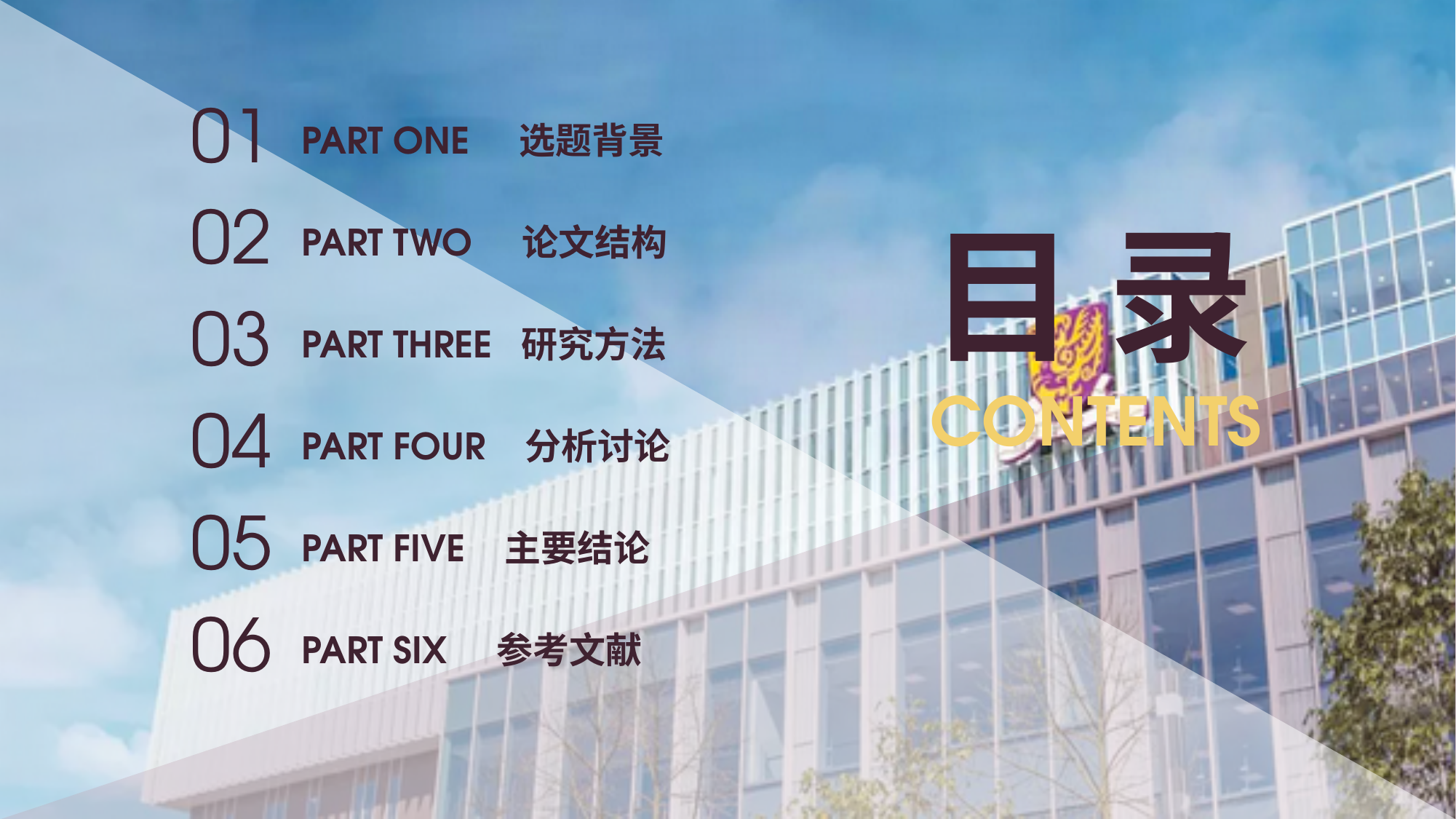

01
PART ONE    选题背景
02
PART TWO    论文结构
目 录
CONTENTS
03
PART THREE  研究方法
04
PART FOUR   分析讨论
05
PART FIVE   主要结论
06
PART SIX    参考文献